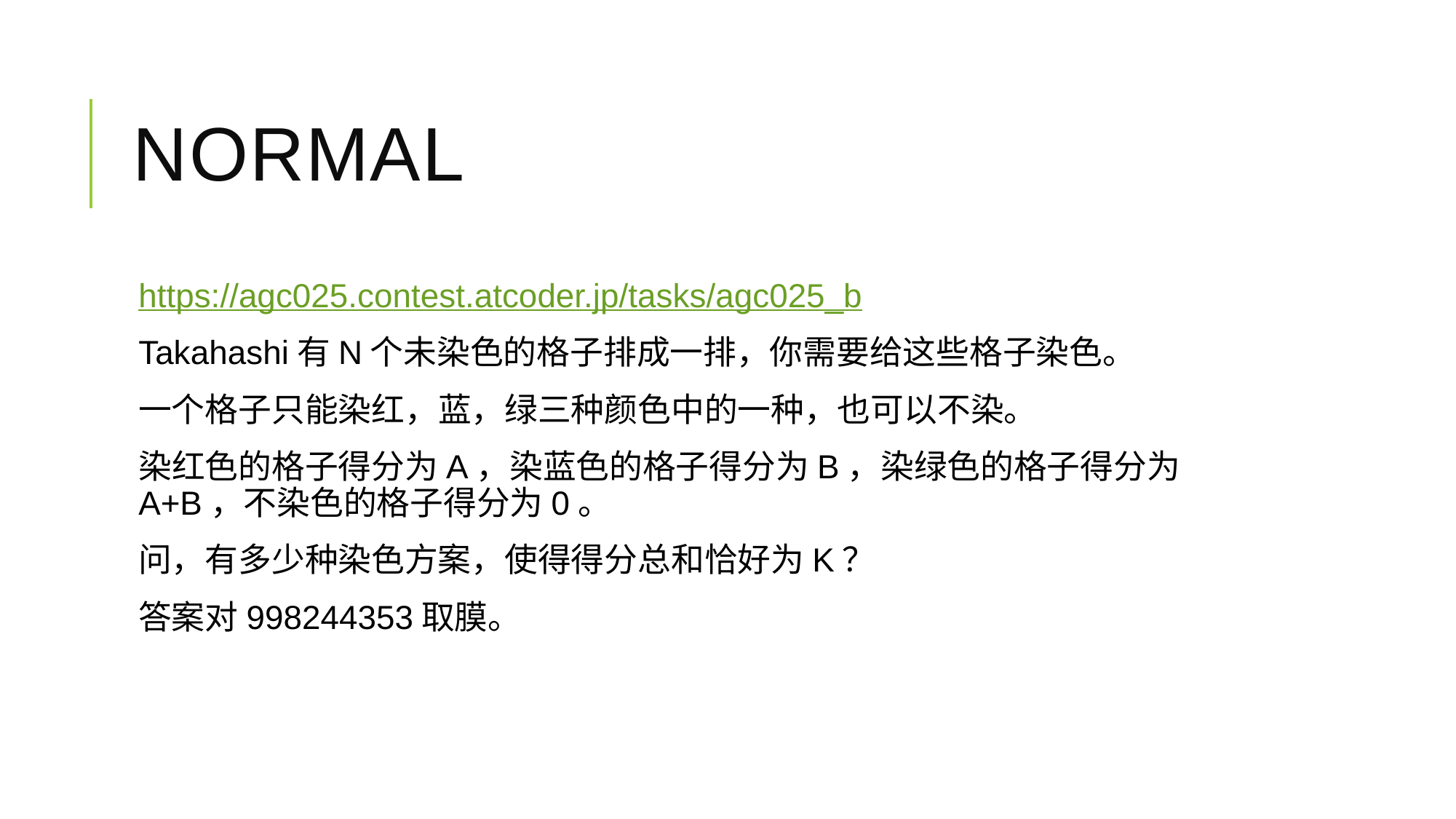

# normal
https://agc025.contest.atcoder.jp/tasks/agc025_b
Takahashi有N个未染色的格子排成一排，你需要给这些格子染色。
一个格子只能染红，蓝，绿三种颜色中的一种，也可以不染。
染红色的格子得分为A，染蓝色的格子得分为B，染绿色的格子得分为A+B，不染色的格子得分为0。
问，有多少种染色方案，使得得分总和恰好为K？
答案对998244353取膜。